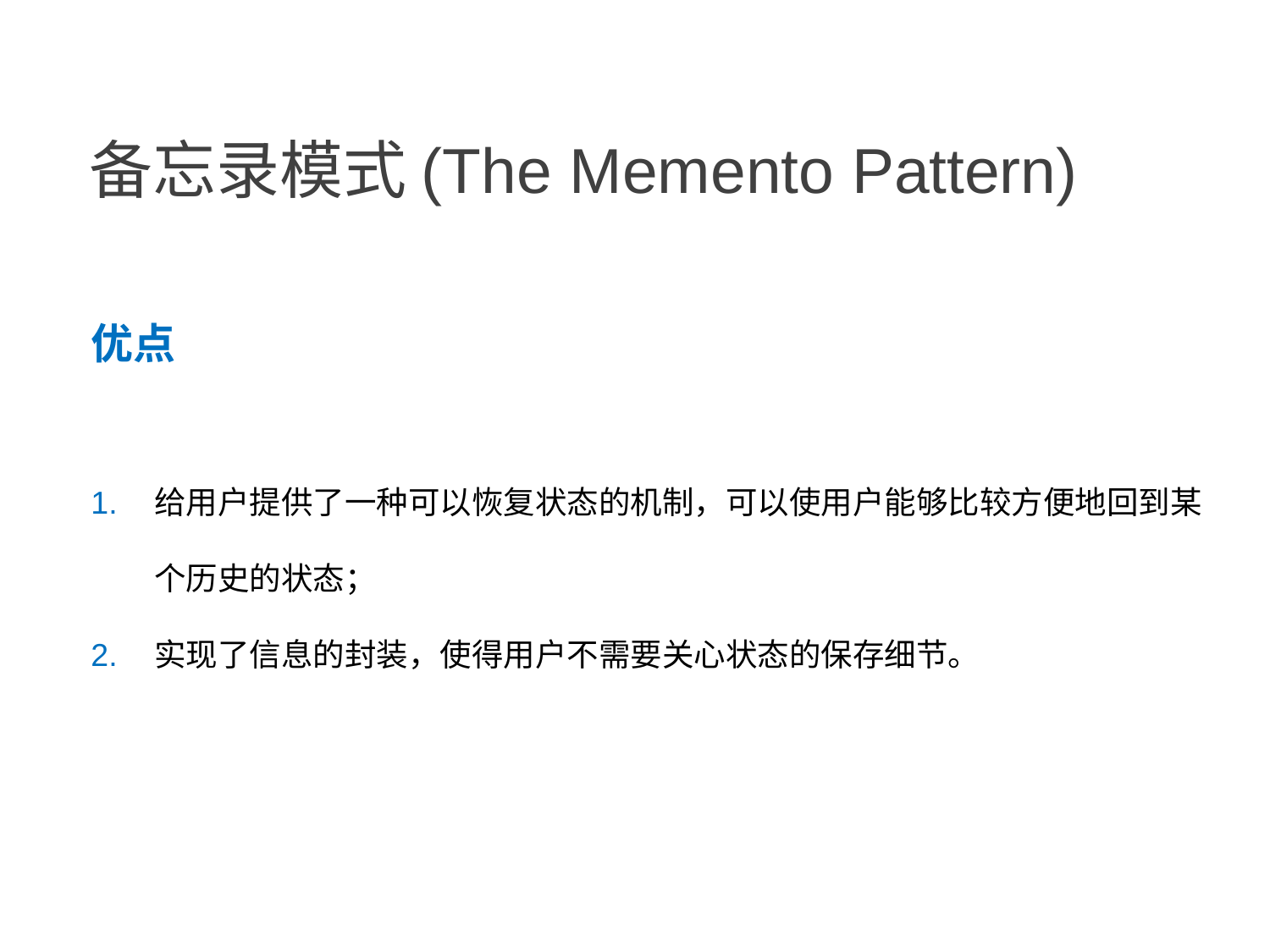

备忘录模式(The Memento Pattern)
优点

给用户提供了一种可以恢复状态的机制，可以使用户能够比较方便地回到某个历史的状态；
实现了信息的封装，使得用户不需要关心状态的保存细节。